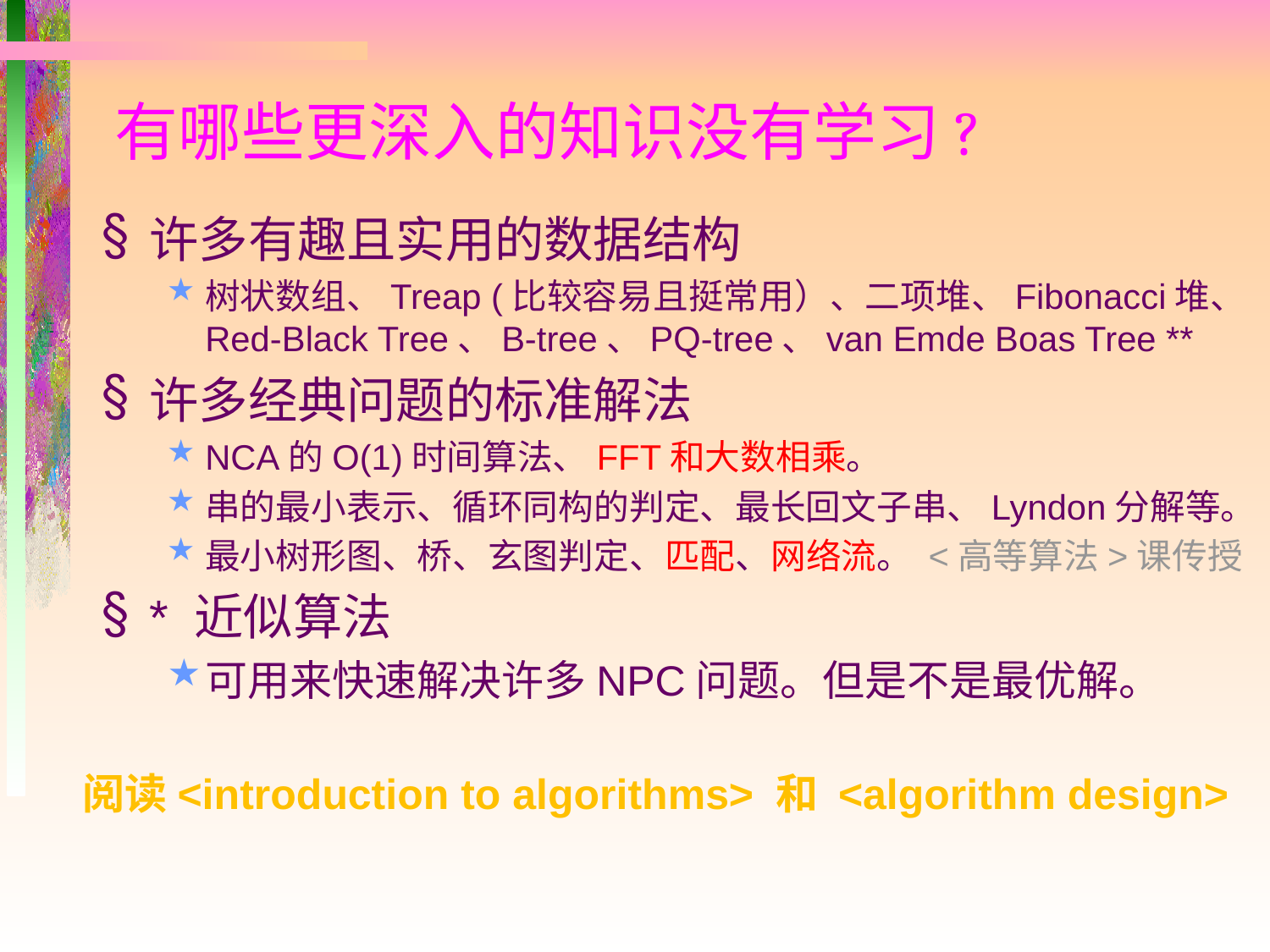

# 有哪些更深入的知识没有学习?
许多有趣且实用的数据结构
树状数组、Treap (比较容易且挺常用）、二项堆、Fibonacci堆、Red-Black Tree、B-tree、PQ-tree、van Emde Boas Tree **
许多经典问题的标准解法
NCA的O(1)时间算法、FFT和大数相乘。
串的最小表示、循环同构的判定、最长回文子串、Lyndon分解等。
最小树形图、桥、玄图判定、匹配、网络流。 <高等算法>课传授
* 近似算法
可用来快速解决许多NPC问题。但是不是最优解。
阅读<introduction to algorithms> 和 <algorithm design>